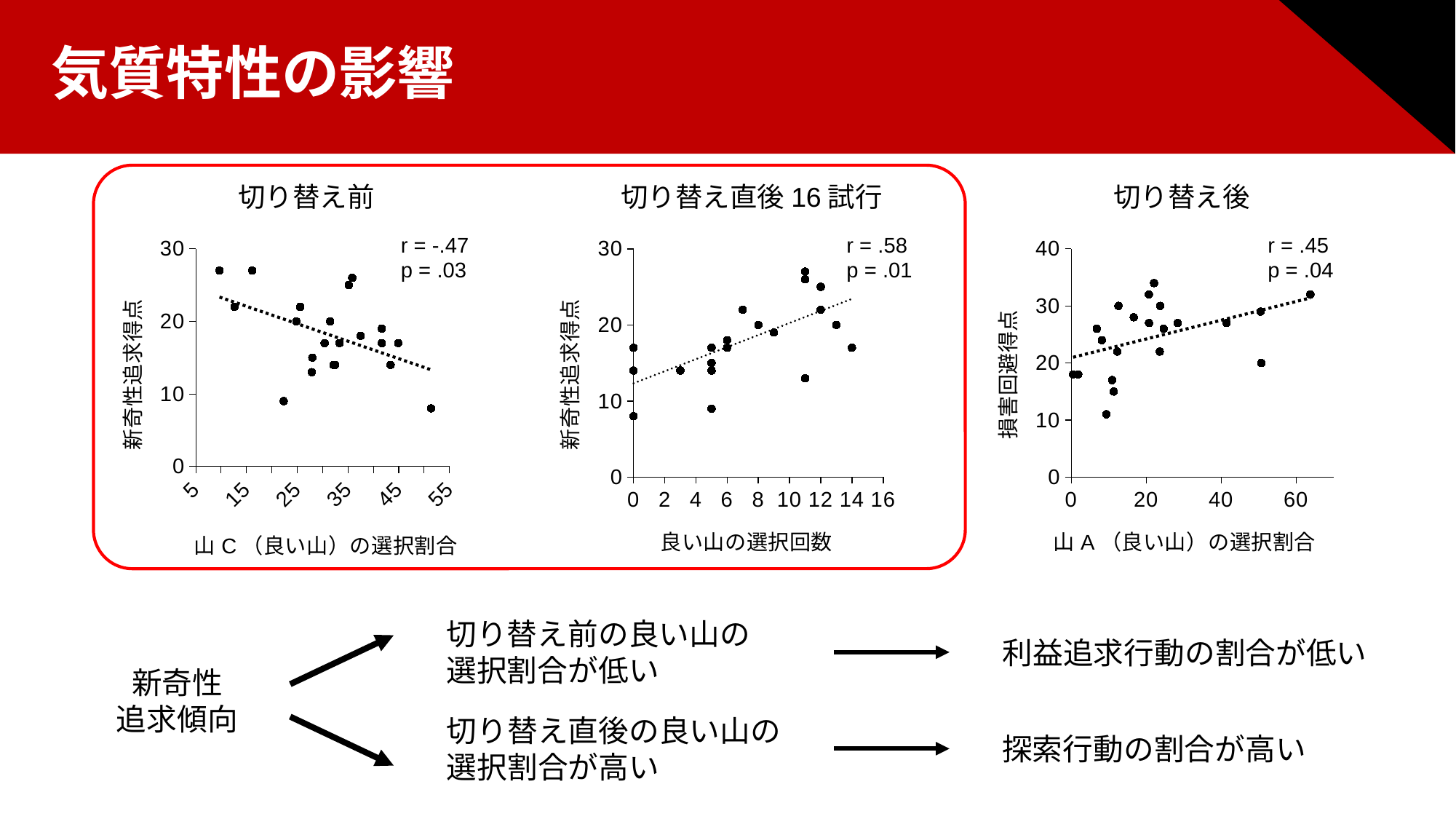

気質特性の影響

切り替え前
切り替え直後16試行
切り替え後
r = -.47
p = .03
r = .58
p = .01
r = .45
p = .04

### Chart

| Category |  |
|---|---|

### Chart

| Category |  |
|---|---|

### Chart

| Category |  |
|---|---|
切り替え前の良い山の
選択割合が低い
切り替え直後の良い山の
選択割合が高い
利益追求行動の割合が低い
探索行動の割合が高い
新奇性
追求傾向